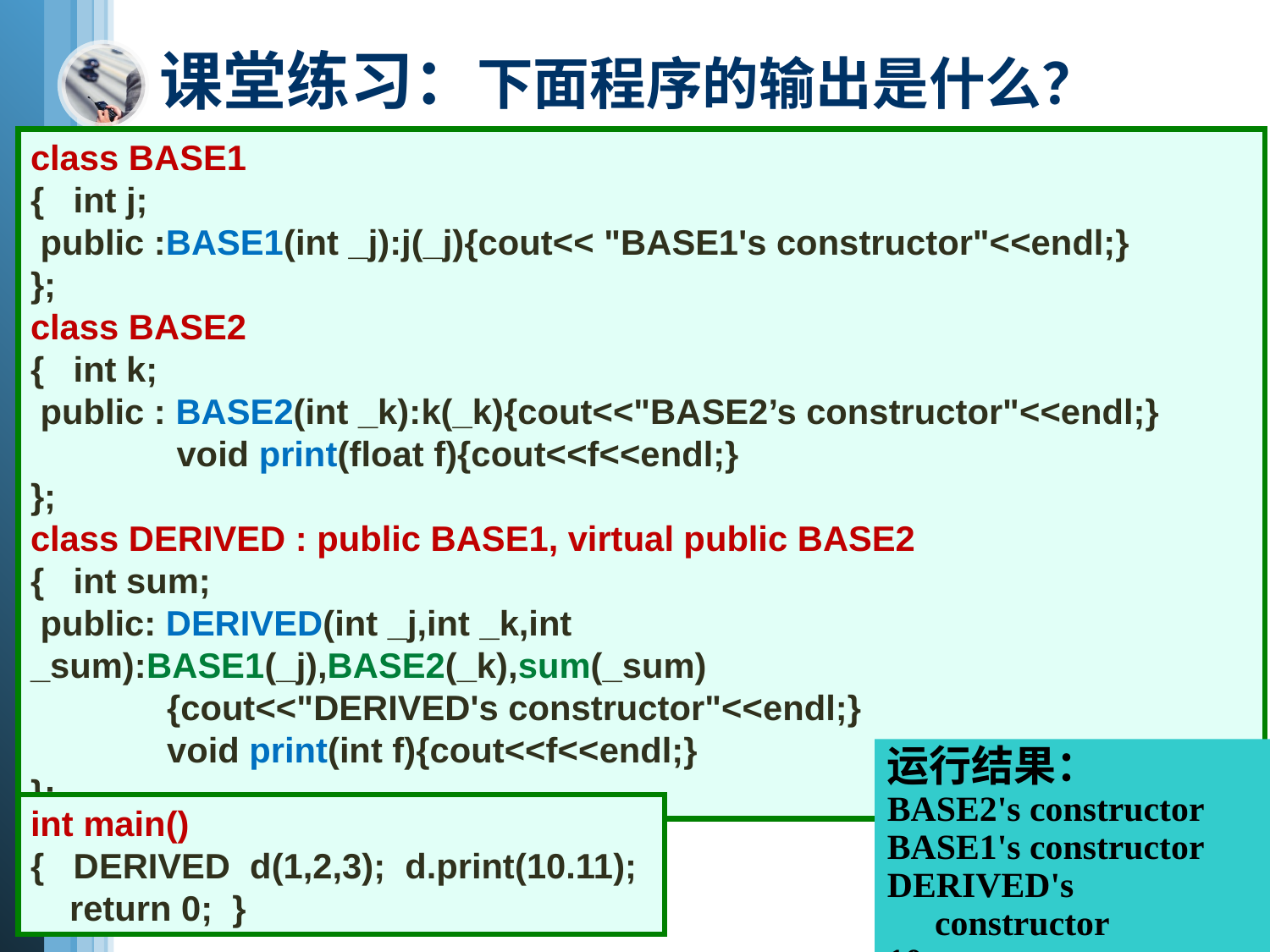

# 课堂练习：下面程序的输出是什么？
class BASE1
{   int j;
 public :BASE1(int _j):j(_j){cout<< "BASE1's constructor"<<endl;}
};
class BASE2
{   int k;
 public : BASE2(int _k):k(_k){cout<<"BASE2’s constructor"<<endl;}
               void print(float f){cout<<f<<endl;}
};
class DERIVED : public BASE1, virtual public BASE2
{   int sum;
 public: DERIVED(int _j,int _k,int _sum):BASE1(_j),BASE2(_k),sum(_sum)
              {cout<<"DERIVED's constructor"<<endl;}
              void print(int f){cout<<f<<endl;}
};
运行结果：
BASE2's constructor
BASE1's constructor
DERIVED's constructor
10
int main()
{   DERIVED  d(1,2,3);  d.print(10.11);
    return 0;  }